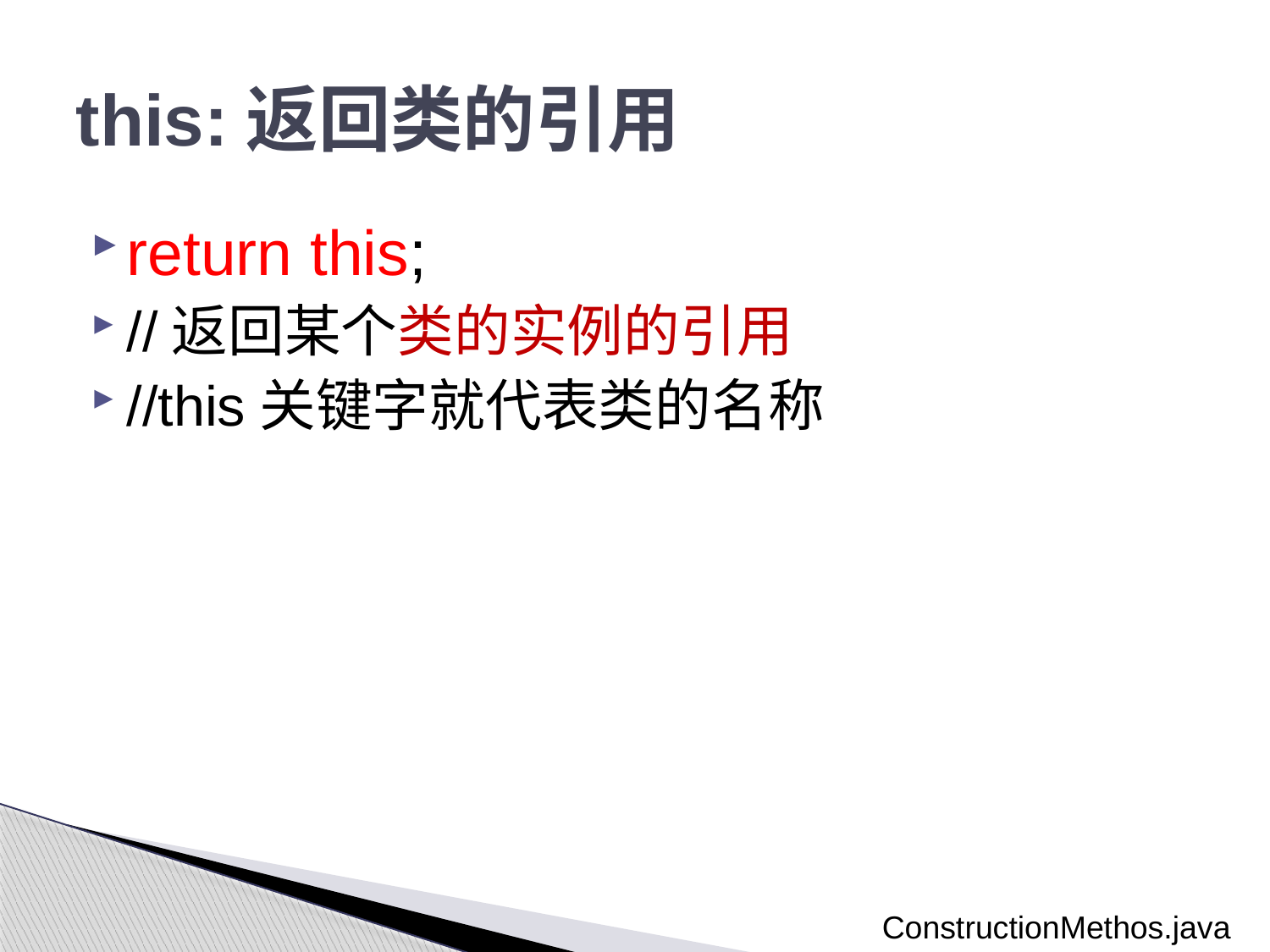

# this:返回类的引用
return this;
//返回某个类的实例的引用
//this关键字就代表类的名称

ConstructionMethos.java